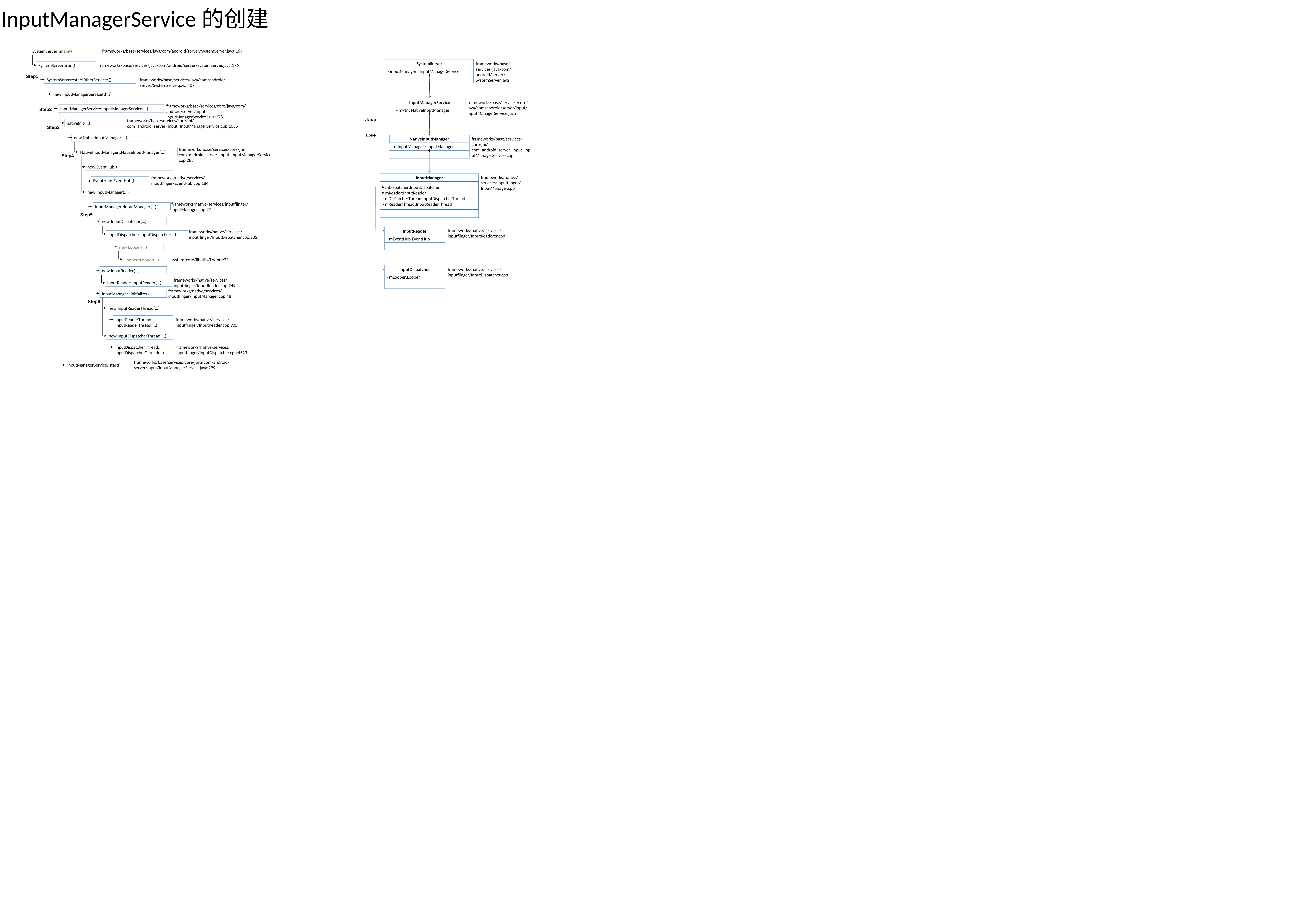

InputManagerService的创建
frameworks/base/services/java/com/android/server/SystemServer.java:167
SystemServer::main()
frameworks/base/services/java/com/android/server/SystemServer.java:176
SystemServer::run()
Step1
frameworks/base/services/java/com/android/server/SystemServer.java:407
SystemServer::startOtherServices()
new InputManagerService(this)
frameworks/base/services/core/java/com/android/server/input/InputManagerService.java:278
InputManagerService::InputManagerService(…)
Step2
frameworks/base/services/core/jni/com_android_server_input_InputManagerService.cpp:1035
nativeInit(…)
Step3
new NativeInputManager(…)
frameworks/base/services/core/jni/com_android_server_input_InputManagerService.cpp:288
NativeInputManager::NativeInputManager(…)
Step4
new EventHub()
frameworks/native/services/inputflinger/EventHub.cpp:184
EventHub::EventHub()
new InputManager(…)
frameworks/native/services/inputflinger/InputManager.cpp:27
InputManager::InputManager(…)
Step5
new InputDispatcher(…)
frameworks/native/services/inputflinger/InputDispatcher.cpp:202
InputDispatcher::InputDispatcher(…)
new Looper(…)
system/core/libutils/Looper:71
Looper::Looper(…)
new InputReader(…)
frameworks/native/services/inputflinger/InputReader.cpp:249
InputReader::InputReader(…)
frameworks/native/services/inputflinger/InputManager.cpp:48
InputManager::initialize()
Step6
new InputReaderThread(…)
InputReaderThread::
InputReaderThread(…)
frameworks/native/services/inputflinger/InputReader.cpp:905
new InputDispatcherThread(…)
InputDispatcherThread::
InputDispatcherThread(…)
frameworks/native/services/inputflinger/InputDispatcher.cpp:4523
frameworks/base/services/core/java/com/android/server/input/InputManagerService.java:299
InputManagerService::start()
SystemServer
- inputManager : InputManagerService

frameworks/base/services/java/com/android/server/SystemServer.java
InputManagerService
- mPtr : NativeInputManager

frameworks/base/services/core/java/com/android/server/input/InputManagerService.java
Java
C++
NativeInputManager
- mInputManager : InputManager

frameworks/base/services/core/jni/com_android_server_input_InputManagerService.cpp
frameworks/native/services/inputflinger/InputManager.cpp
InputManager

- mDispatcher:InputDispatcher
- mReader:InputReader
- mDisPatcherThread:InputDispatcherThread
- mReaderThread:InputReaderThread

frameworks/native/services/inputflinger/InputReaderer.cpp
InputReader
- mEventHub:EventHub

InputDispatcher
- mLooper:Looper

frameworks/native/services/inputflinger/InputDispatcher.cpp